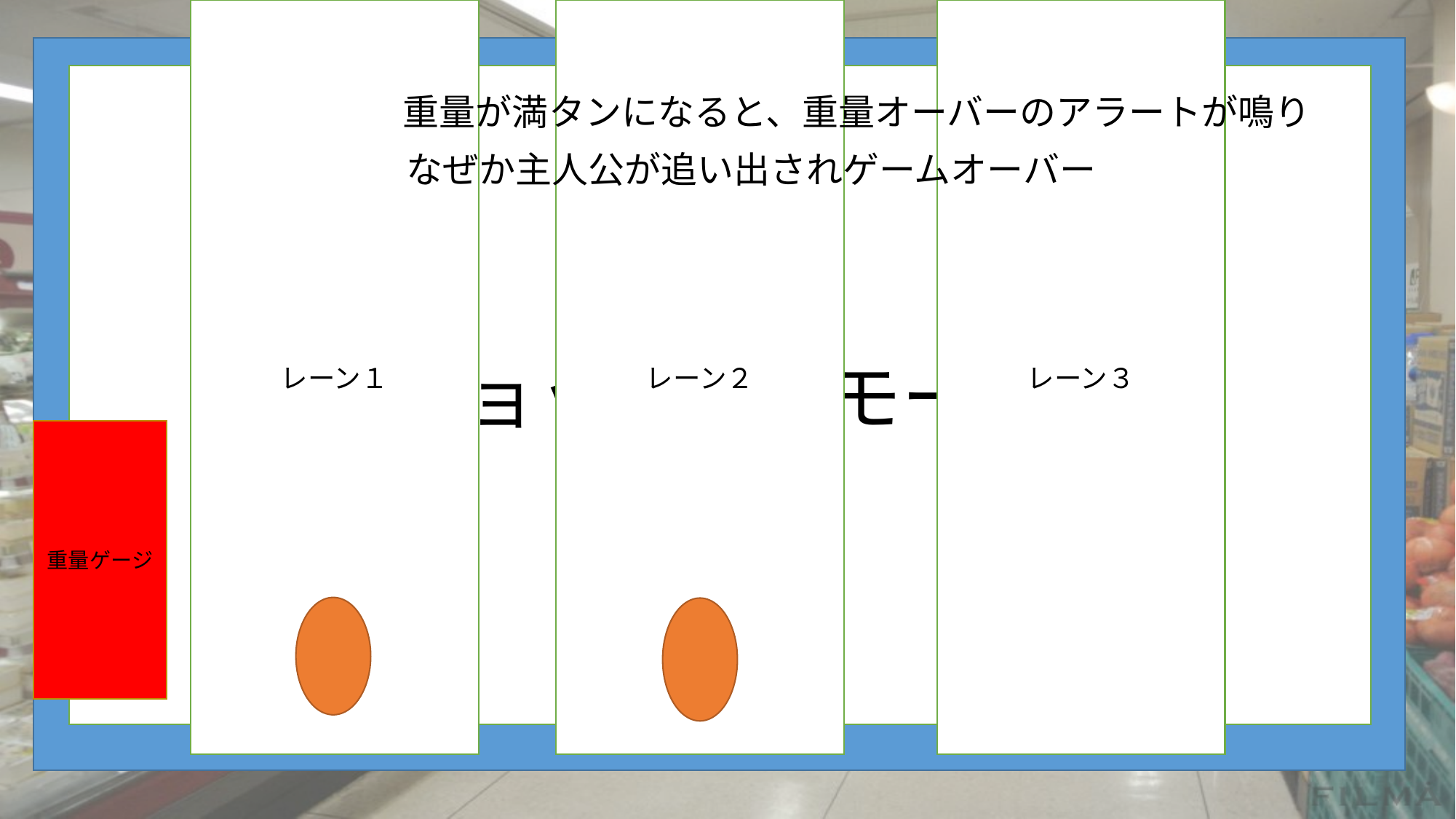

レーン２
レーン３
レーン１
ゲーム画面
ショッピングモール
重量が満タンになると、重量オーバーのアラートが鳴り
なぜか主人公が追い出されゲームオーバー
重量ゲージ